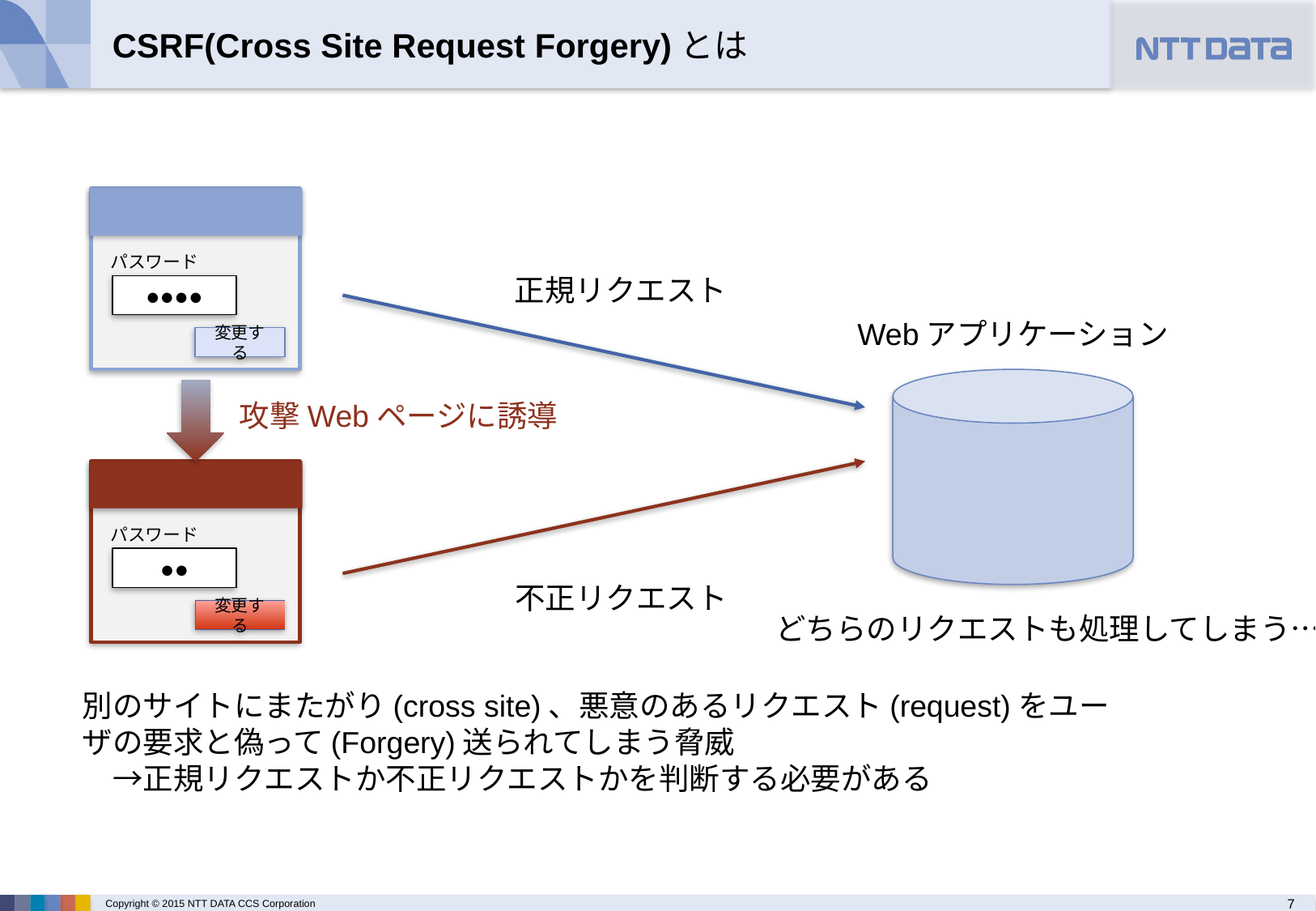

# CSRF(Cross Site Request Forgery)とは

パスワード
●●●●
変更する
正規リクエスト
Webアプリケーション

攻撃Webページに誘導

パスワード
●●
変更する
不正リクエスト
どちらのリクエストも処理してしまう…
別のサイトにまたがり(cross site)、悪意のあるリクエスト(request)をユーザの要求と偽って(Forgery)送られてしまう脅威
　→正規リクエストか不正リクエストかを判断する必要がある